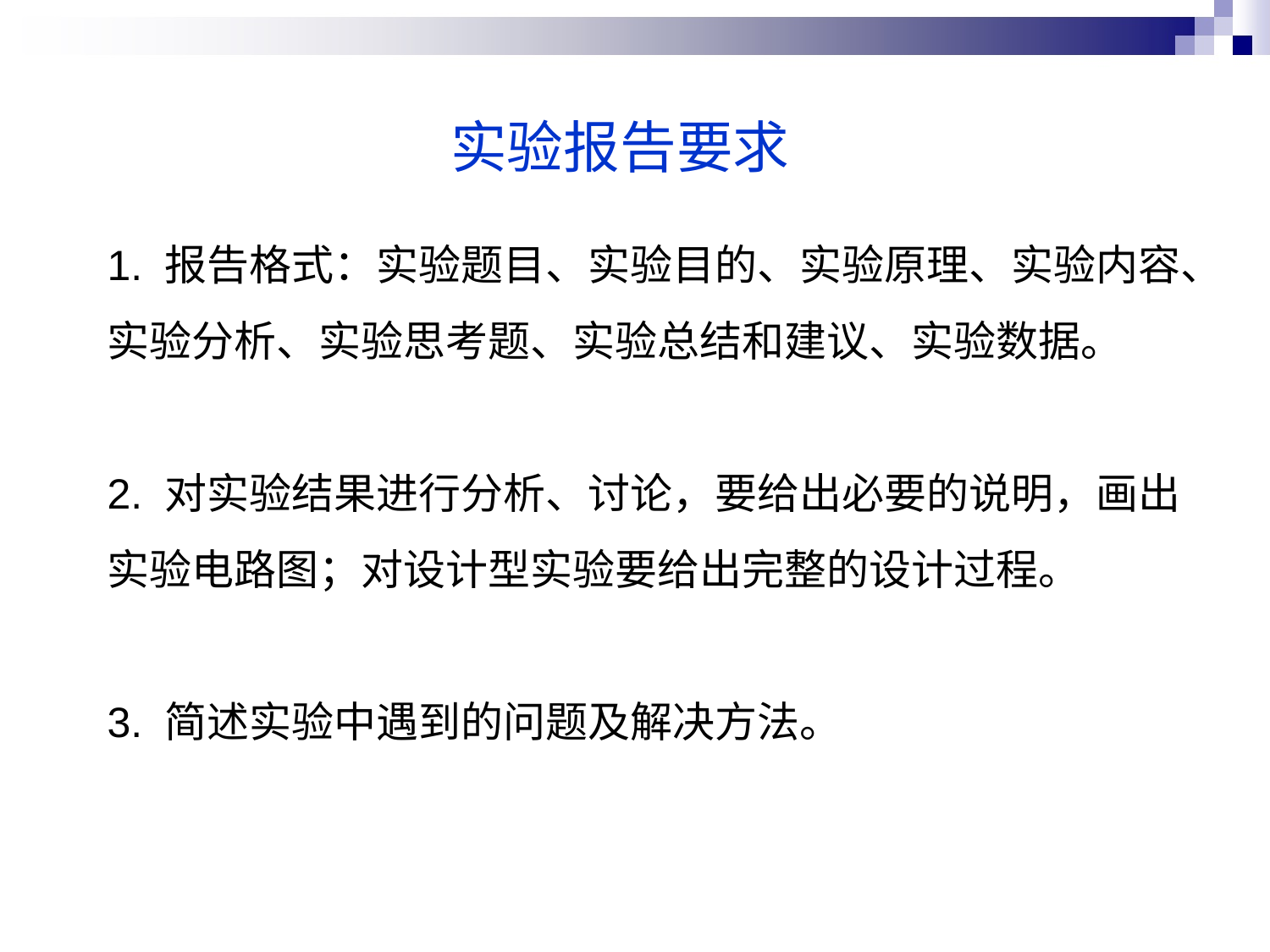

实验报告要求
1. 报告格式：实验题目、实验目的、实验原理、实验内容、实验分析、实验思考题、实验总结和建议、实验数据。

2. 对实验结果进行分析、讨论，要给出必要的说明，画出实验电路图；对设计型实验要给出完整的设计过程。

3. 简述实验中遇到的问题及解决方法。